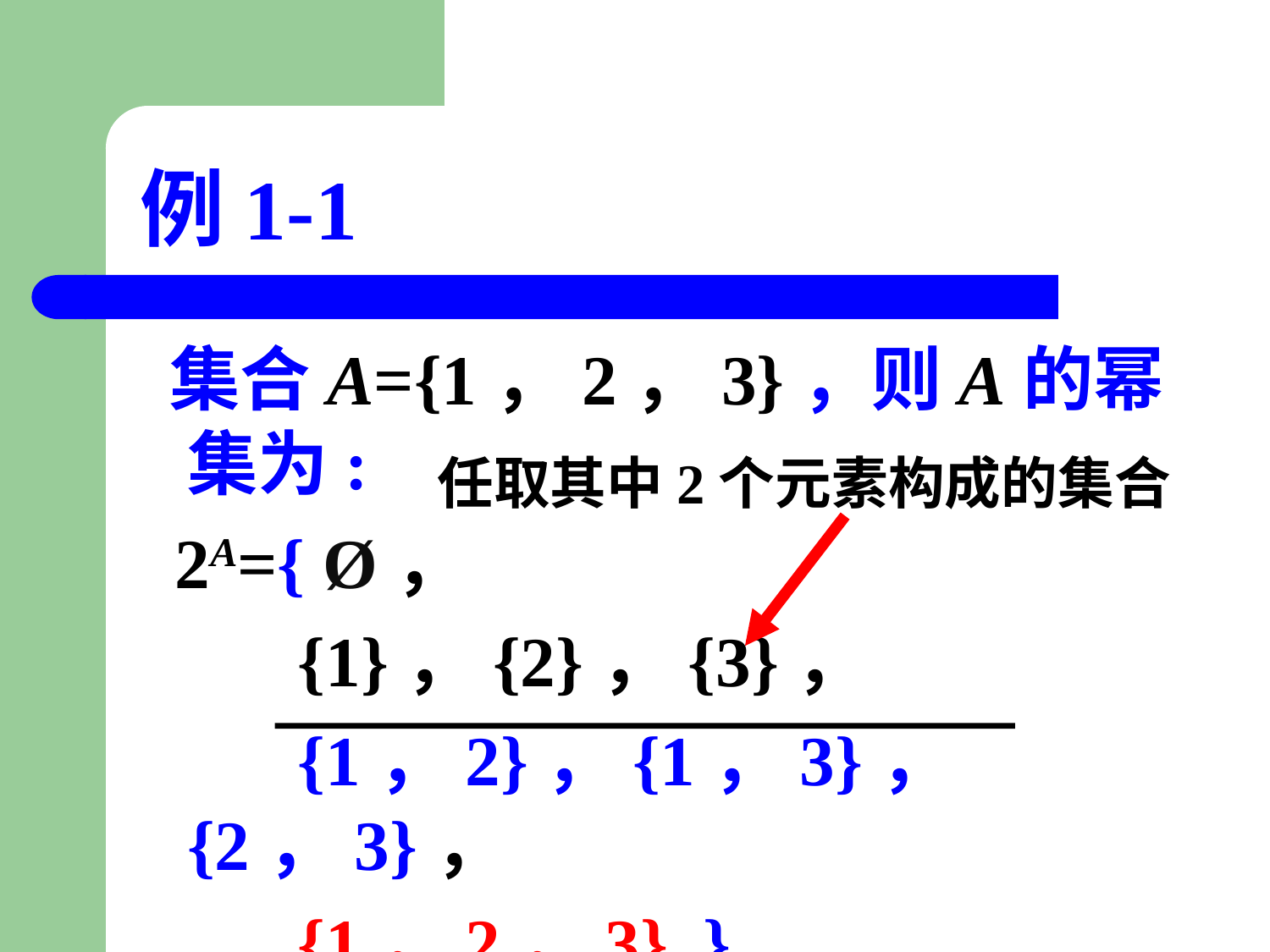

# 例1-1
 集合A={1，2，3}，则A的幂集为:
  2A={ Ø，
         {1}，{2}，{3}，
         {1，2}，{1，3}，{2，3}，
         {1，2，3}  }
任取其中2个元素构成的集合